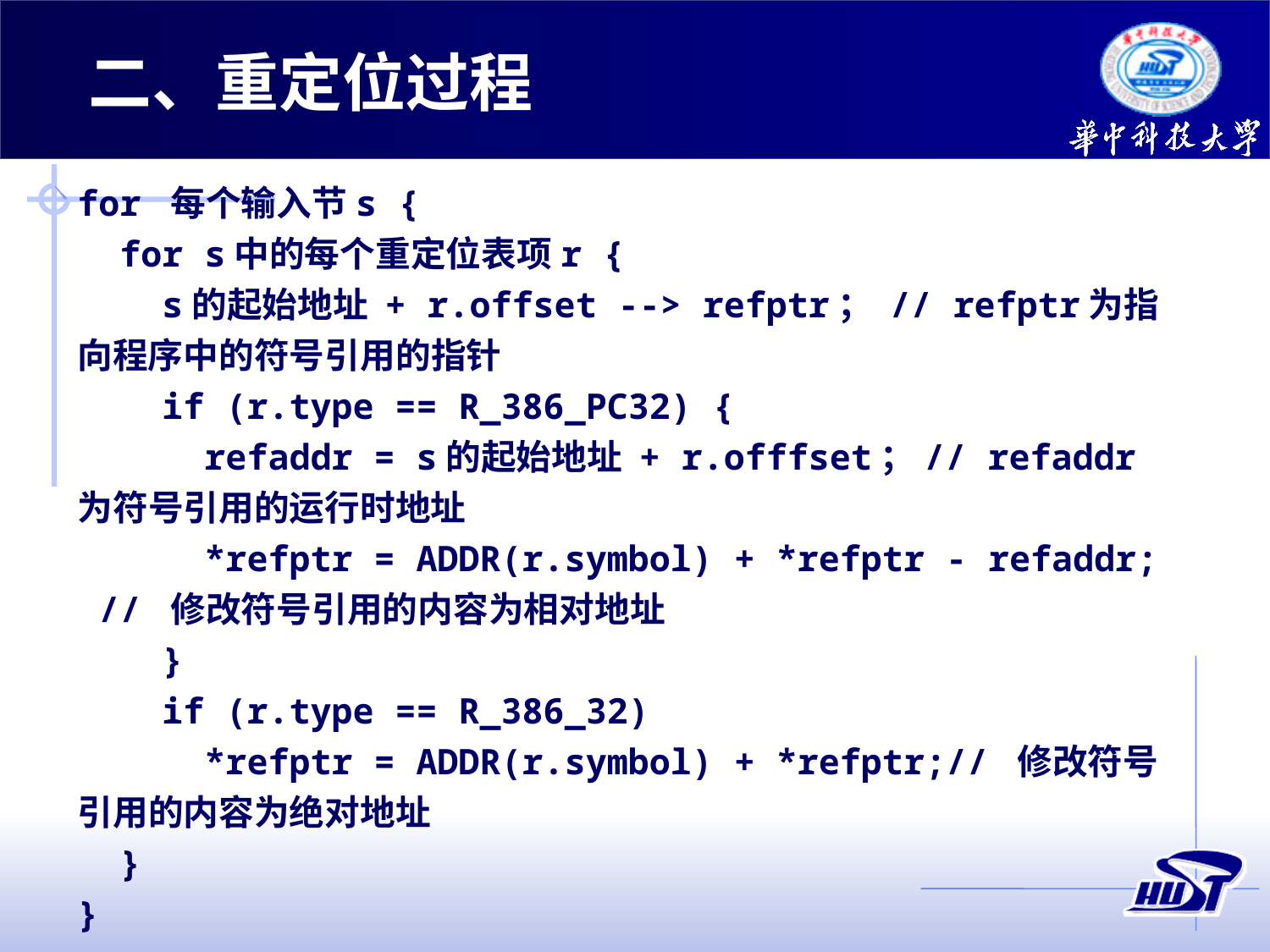

二、重定位过程
for 每个输入节s {
  for s中的每个重定位表项r {
    s的起始地址 + r.offset --> refptr； // refptr为指向程序中的符号引用的指针
    if (r.type == R_386_PC32) {
      refaddr = s的起始地址 + r.offfset；// refaddr为符号引用的运行时地址
      *refptr = ADDR(r.symbol) + *refptr - refaddr;  // 修改符号引用的内容为相对地址
    }
    if (r.type == R_386_32)
      *refptr = ADDR(r.symbol) + *refptr;// 修改符号引用的内容为绝对地址
  }
}